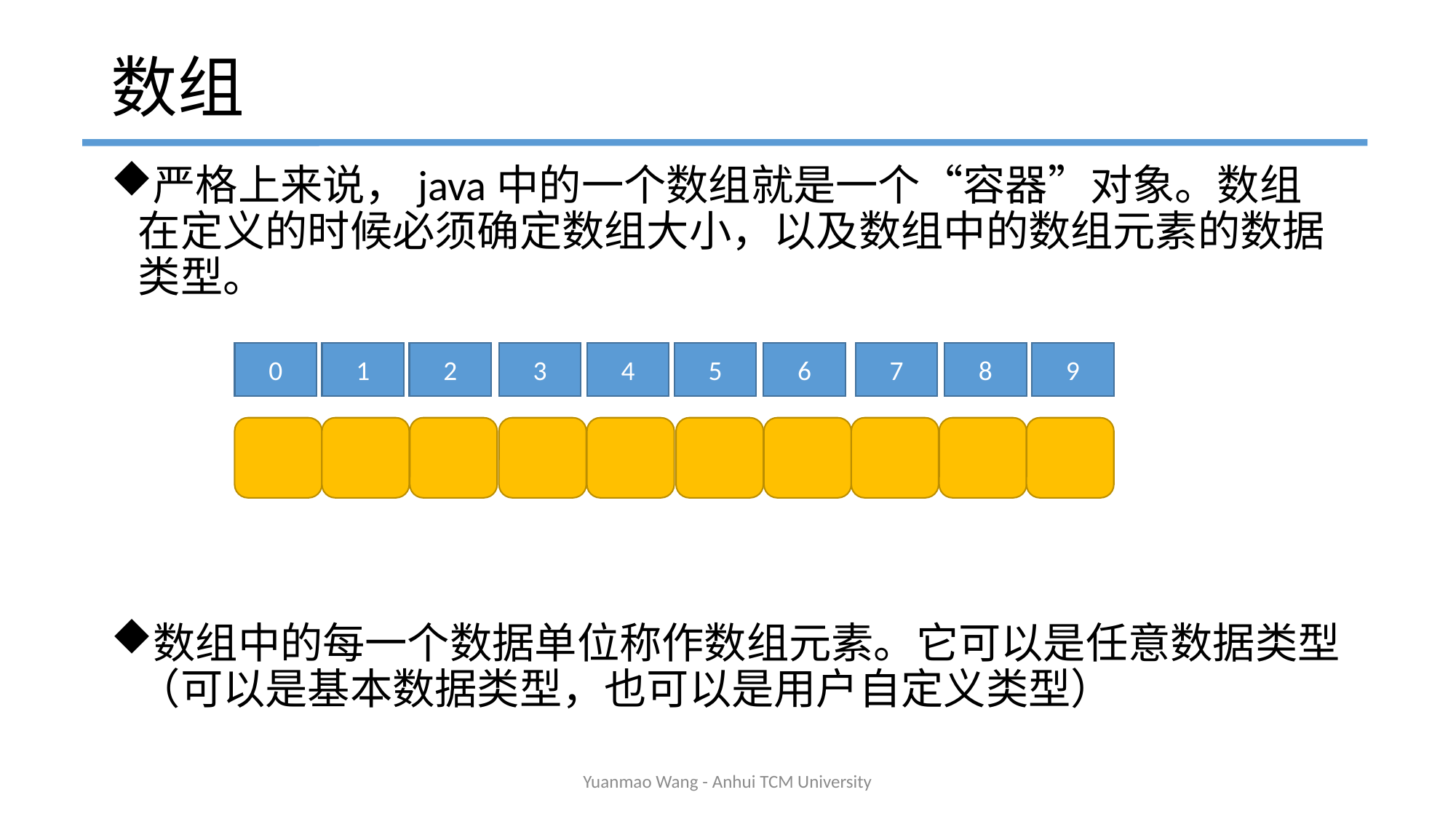

# 数组
严格上来说，java中的一个数组就是一个“容器”对象。数组在定义的时候必须确定数组大小，以及数组中的数组元素的数据类型。

数组中的每一个数据单位称作数组元素。它可以是任意数据类型（可以是基本数据类型，也可以是用户自定义类型）
0
1
2
3
4
5
6
7
8
9

Yuanmao Wang - Anhui TCM University